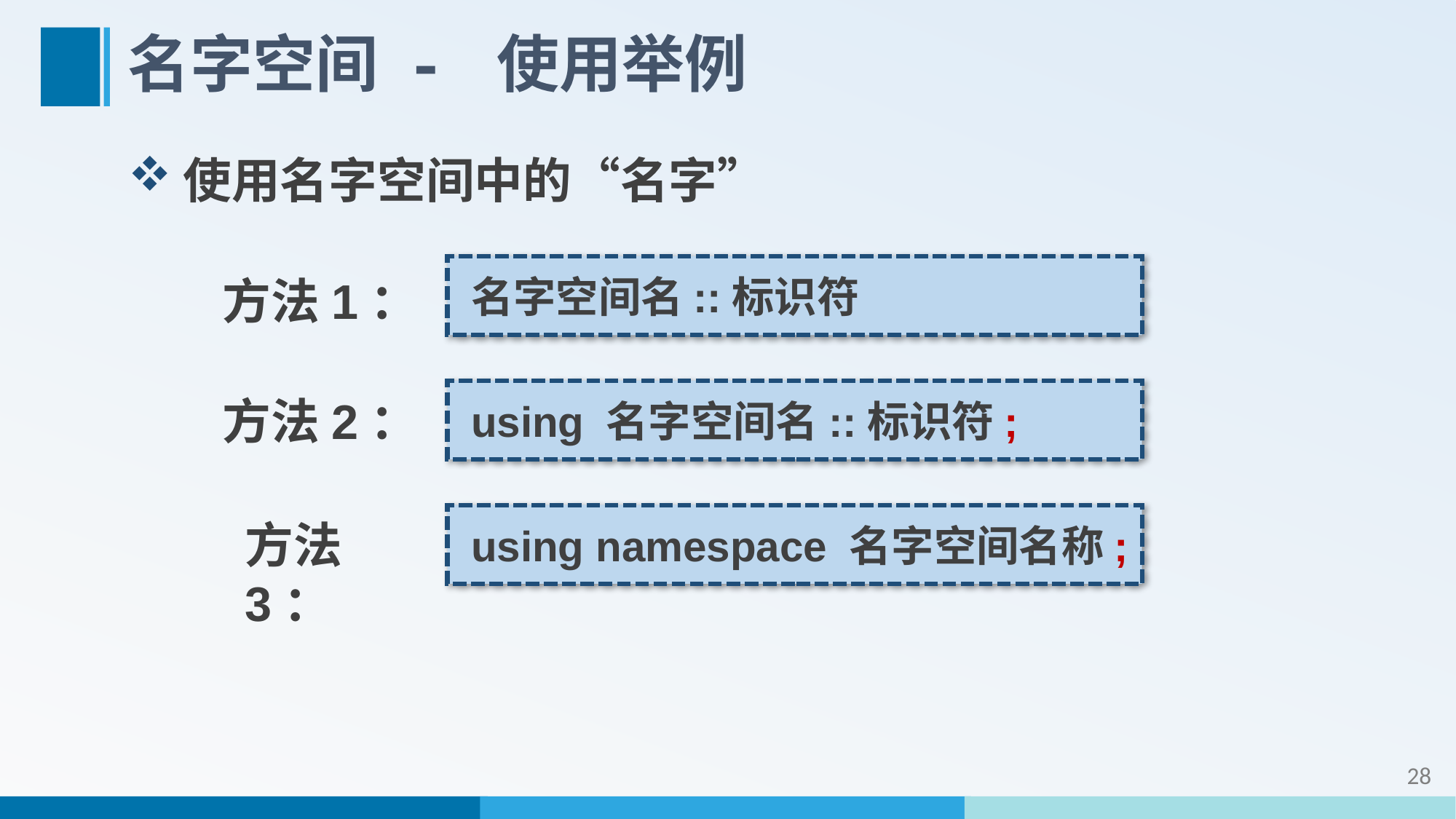

# 名字空间 - 使用举例
使用名字空间中的“名字”
名字空间名::标识符
方法1：
using 名字空间名::标识符;
方法2：
using namespace 名字空间名称;
方法3：